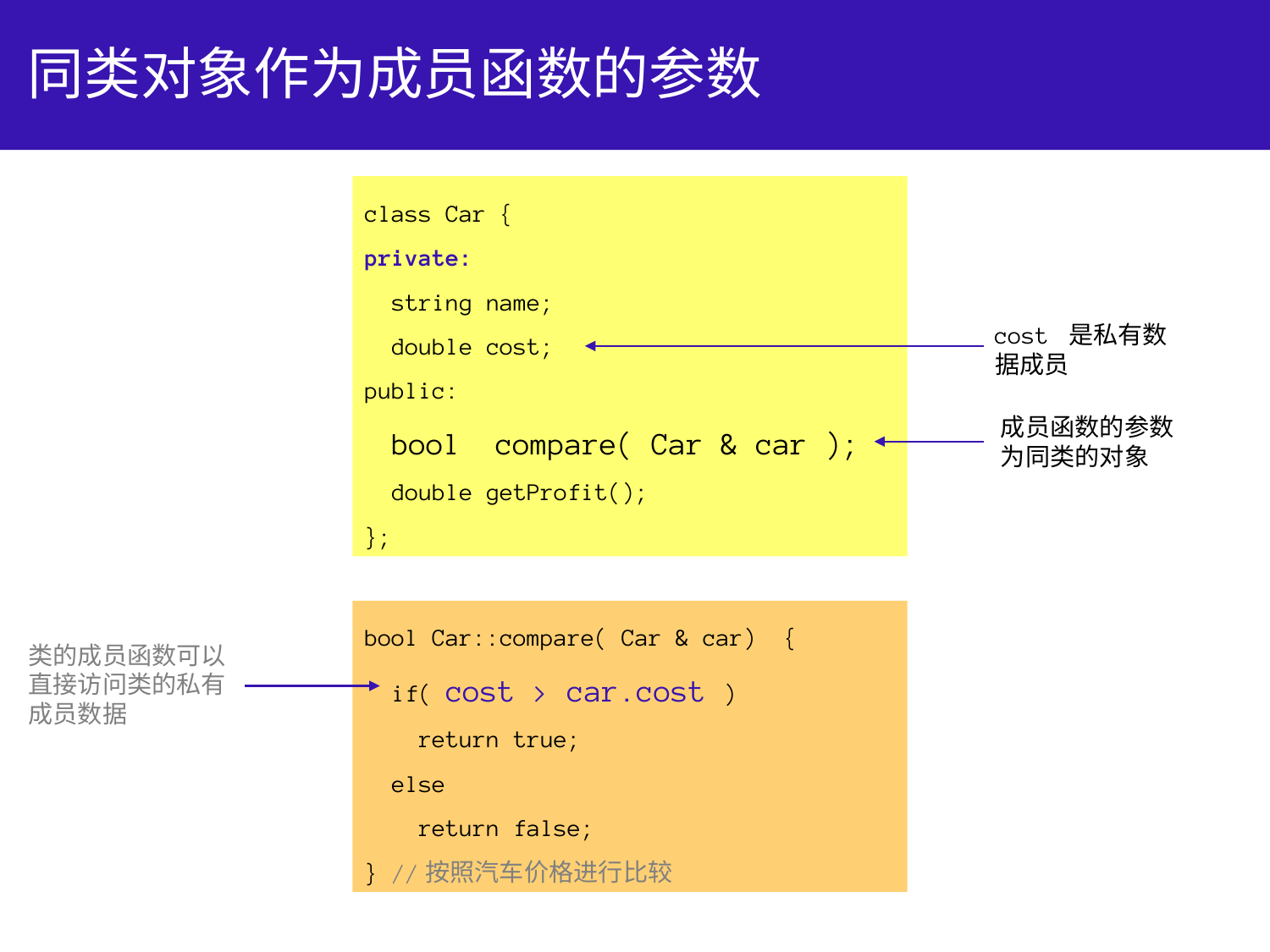

# 同类对象作为成员函数的参数
class Car {
private:
  string name;
  double cost;
public:
  bool  compare( Car & car );
  double getProfit();
};
cost 是私有数
据成员
成员函数的参数
为同类的对象
bool Car::compare( Car & car)  {
  if( cost > car.cost )
    return true;
  else
    return false;
} //按照汽车价格进行比较
类的成员函数可以
直接访问类的私有
成员数据
23